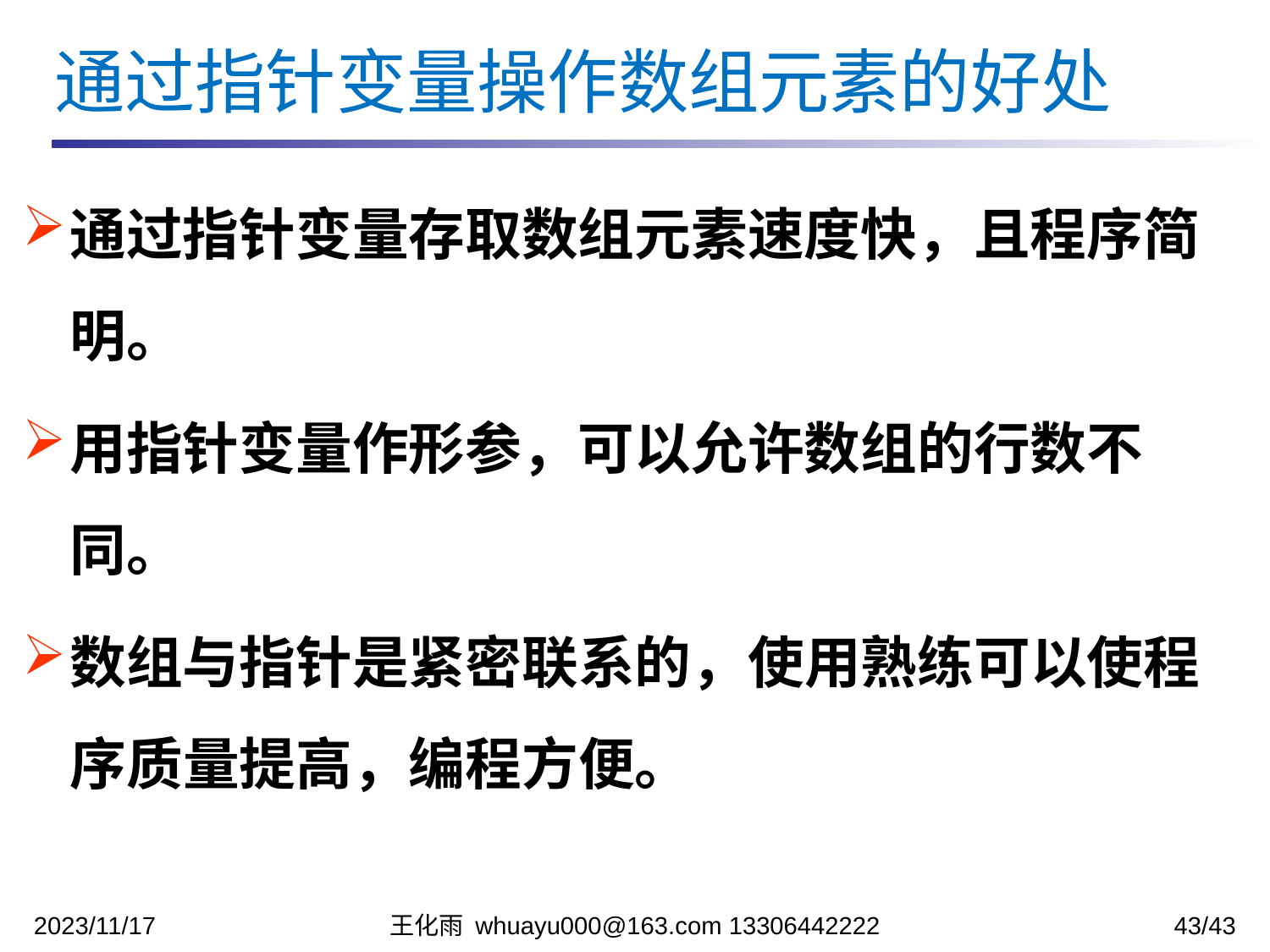

通过指针变量操作数组元素的好处
通过指针变量存取数组元素速度快，且程序简明。
用指针变量作形参，可以允许数组的行数不同。
数组与指针是紧密联系的，使用熟练可以使程序质量提高，编程方便。
2023/11/17
王化雨 whuayu000@163.com 13306442222
43/43